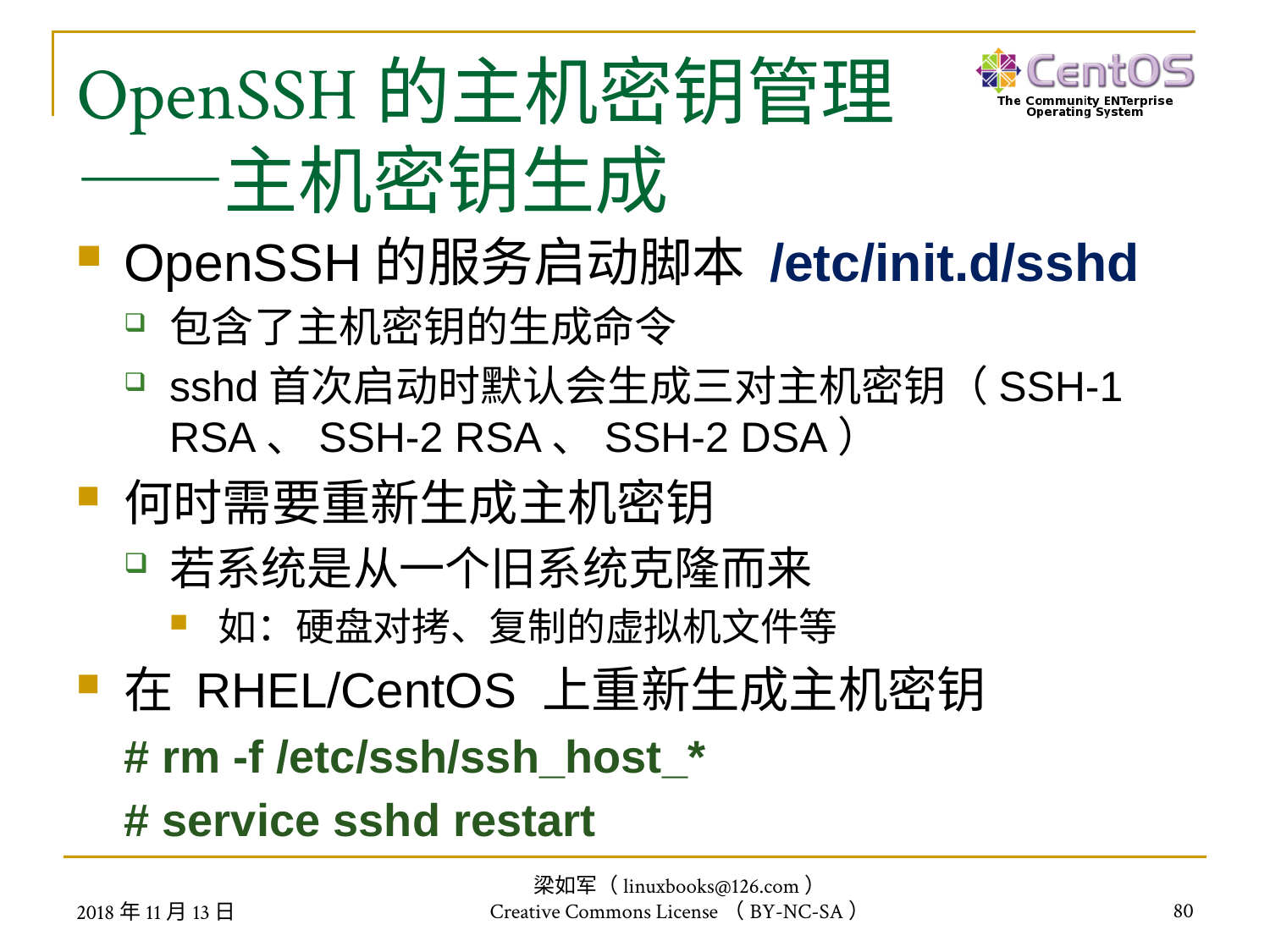

# OpenSSH的主机密钥管理 ——主机密钥生成
OpenSSH的服务启动脚本 /etc/init.d/sshd
包含了主机密钥的生成命令
sshd首次启动时默认会生成三对主机密钥（SSH-1 RSA、SSH-2 RSA、SSH-2 DSA）
何时需要重新生成主机密钥
若系统是从一个旧系统克隆而来
如：硬盘对拷、复制的虚拟机文件等
在 RHEL/CentOS 上重新生成主机密钥
# rm -f /etc/ssh/ssh_host_*
# service sshd restart
梁如军（linuxbooks@126.com）
Creative Commons License（BY-NC-SA）
2018年11月13日
80